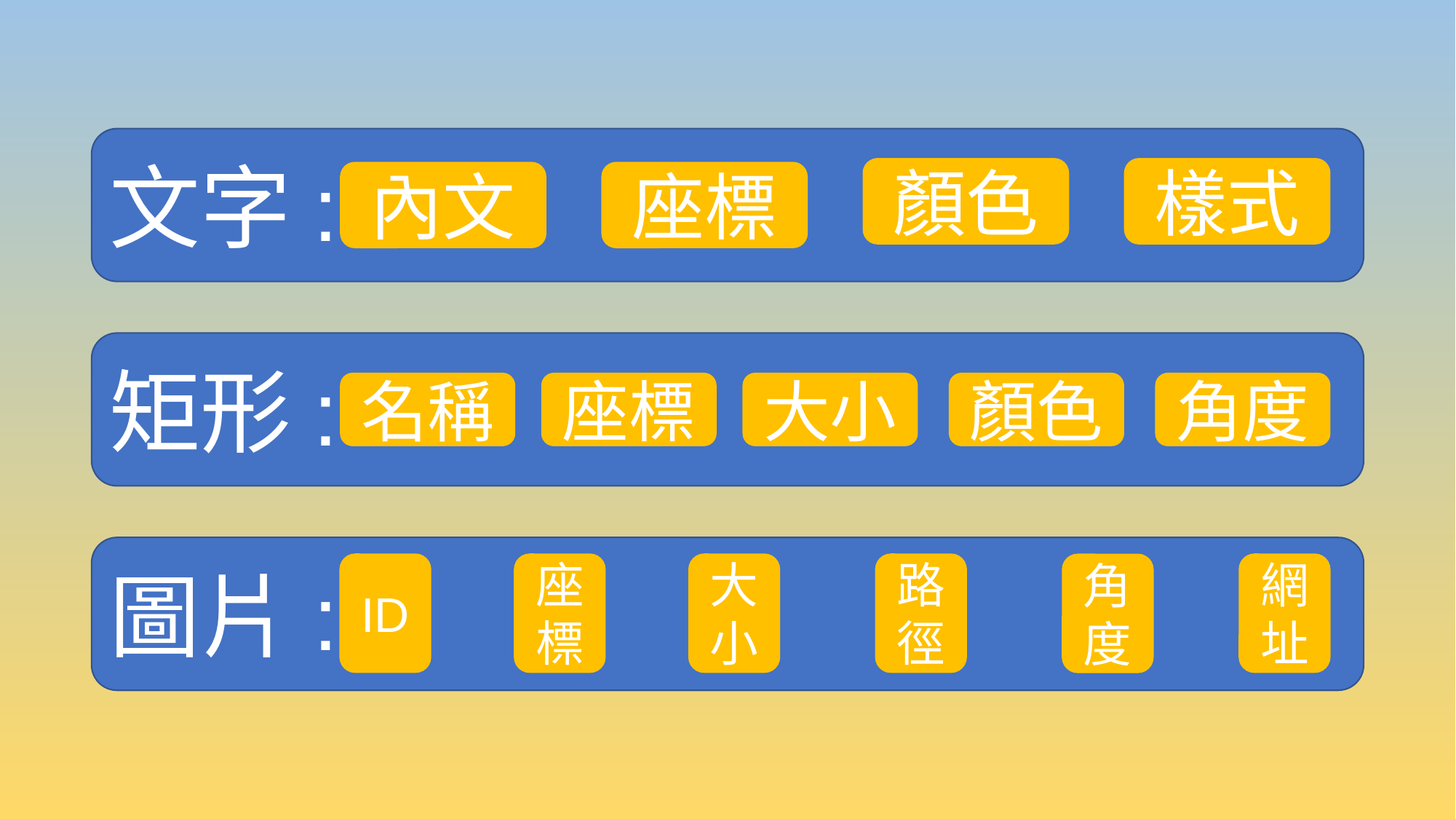

文字:
顏色
樣式
內文
座標
矩形:
名稱
座標
大小
顏色
角度
圖片:
ID
座標
大小
路徑
網址
角度